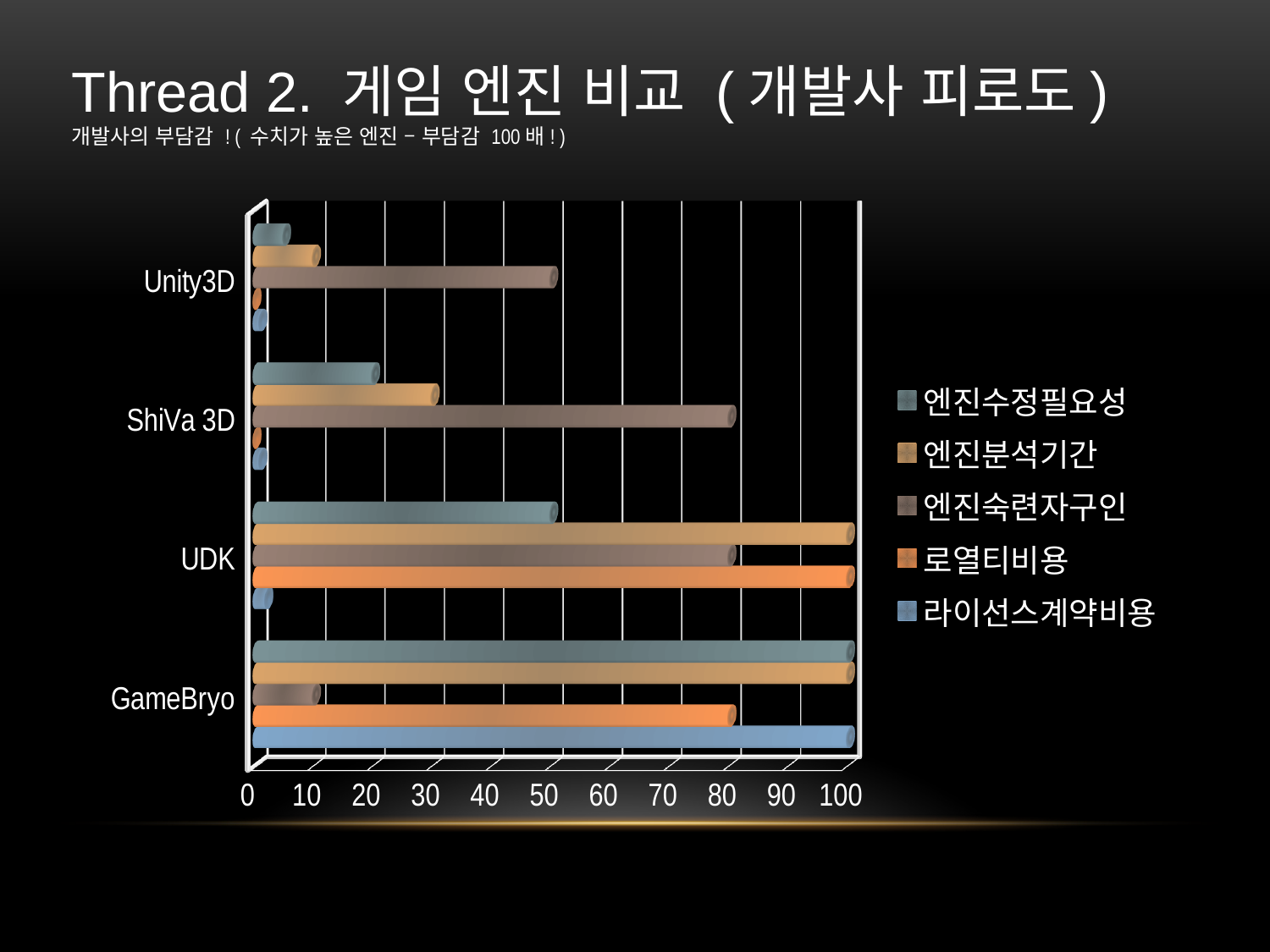

Thread 2. 게임 엔진 비교 (개발사 피로도)
개발사의 부담감 ! ( 수치가 높은 엔진 – 부담감 100배! )

[unsupported chart]